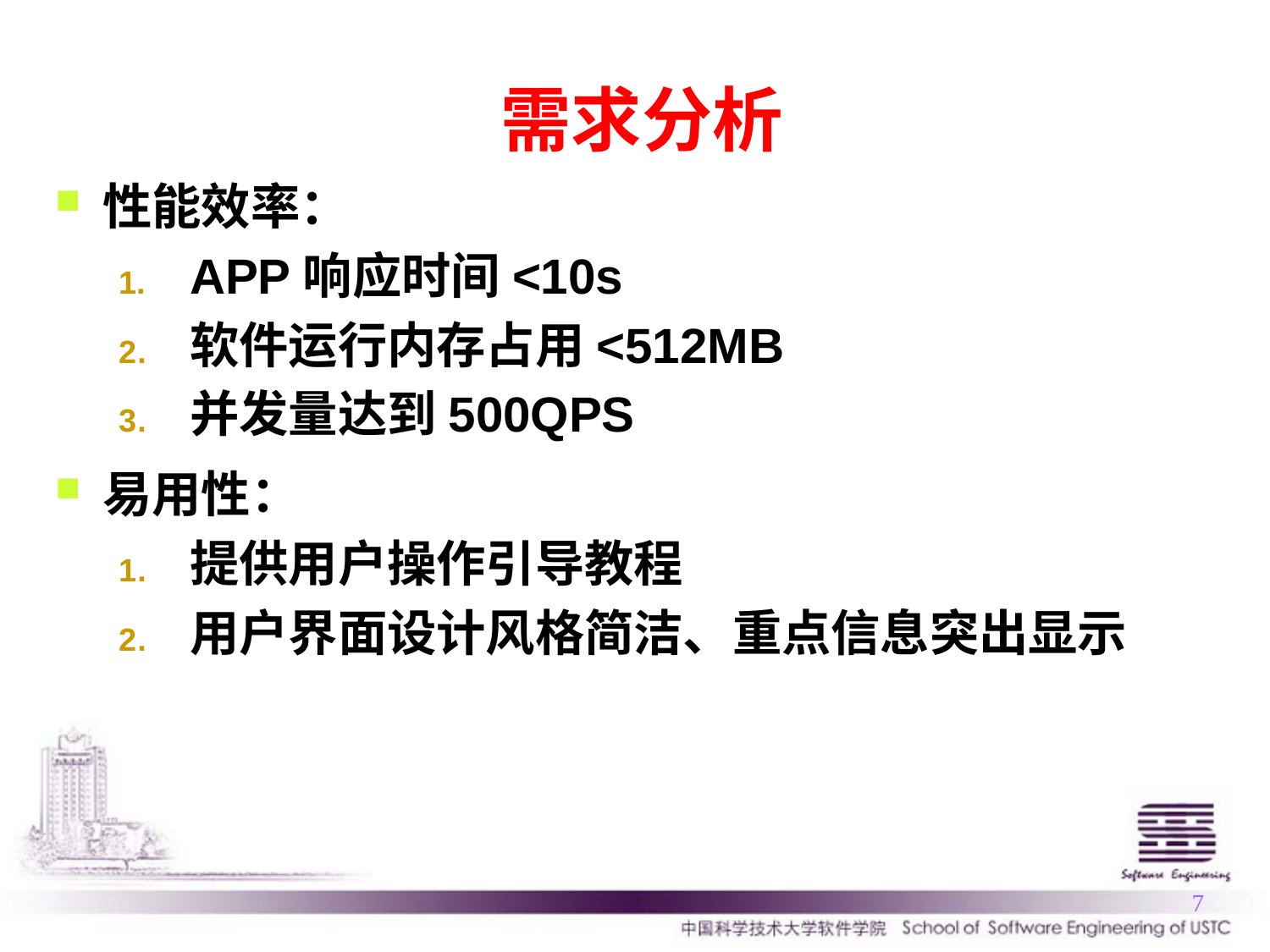

性能效率：
APP响应时间<10s
软件运行内存占用<512MB
并发量达到500QPS
易用性：
提供用户操作引导教程
用户界面设计风格简洁、重点信息突出显示

需求分析
7